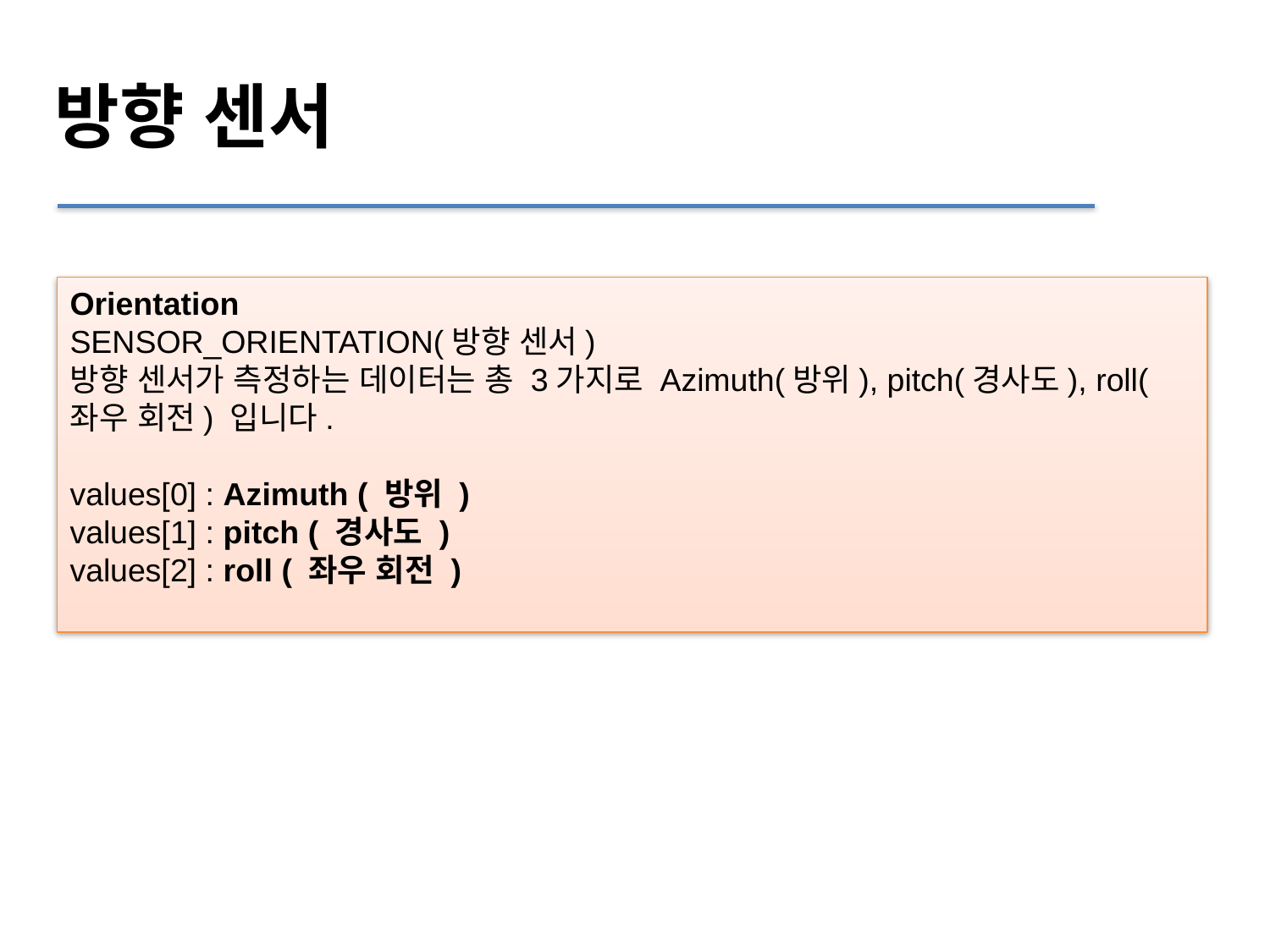

방향 센서
Orientation
SENSOR_ORIENTATION(방향 센서)
방향 센서가 측정하는 데이터는 총 3가지로 Azimuth(방위), pitch(경사도), roll(좌우 회전) 입니다.
values[0] : Azimuth ( 방위 )
values[1] : pitch ( 경사도 )
values[2] : roll ( 좌우 회전 )